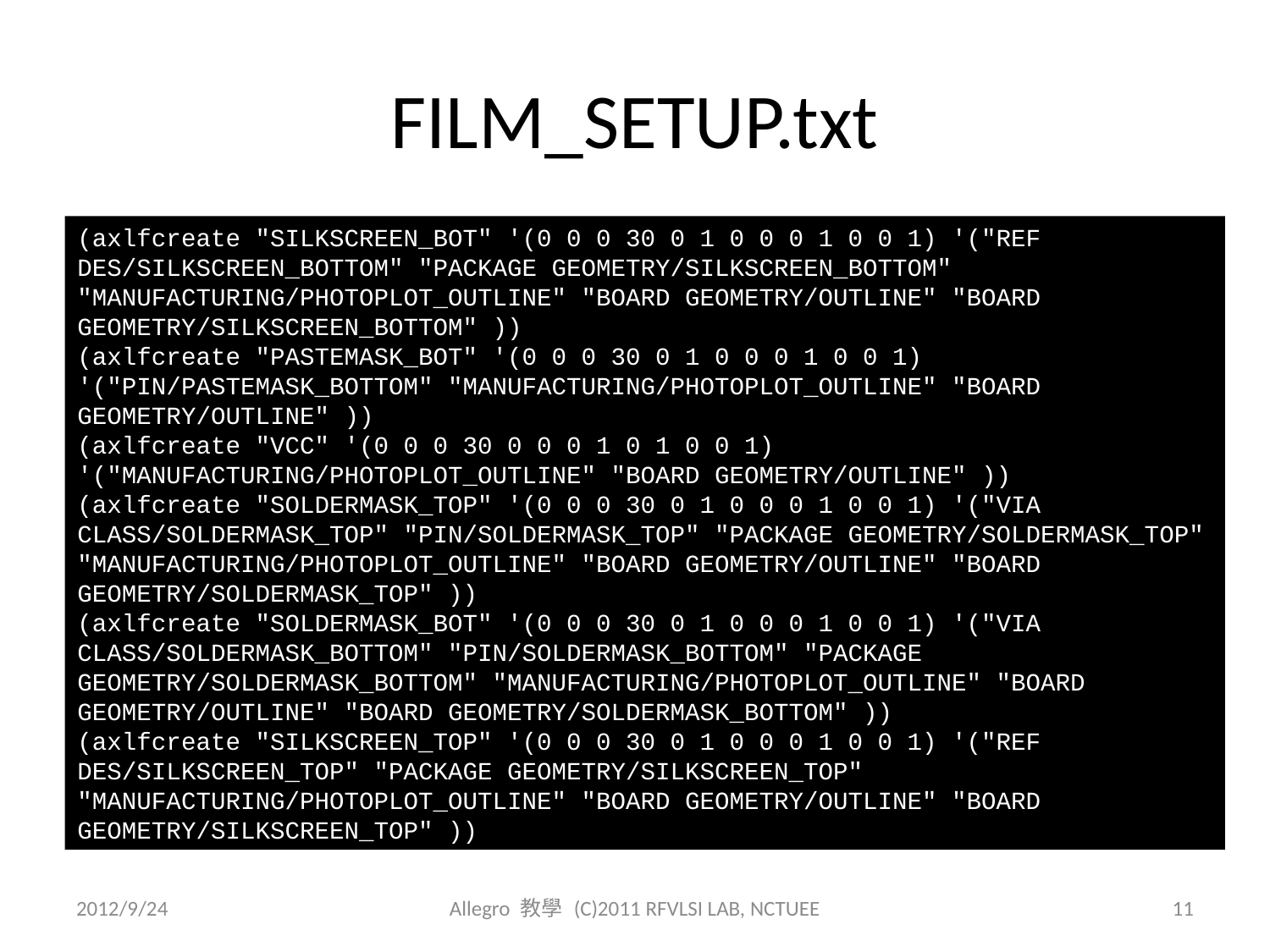

# FILM_SETUP.txt
(axlfcreate "SILKSCREEN_BOT" '(0 0 0 30 0 1 0 0 0 1 0 0 1) '("REF DES/SILKSCREEN_BOTTOM" "PACKAGE GEOMETRY/SILKSCREEN_BOTTOM" "MANUFACTURING/PHOTOPLOT_OUTLINE" "BOARD GEOMETRY/OUTLINE" "BOARD GEOMETRY/SILKSCREEN_BOTTOM" ))
(axlfcreate "PASTEMASK_BOT" '(0 0 0 30 0 1 0 0 0 1 0 0 1)  '("PIN/PASTEMASK_BOTTOM" "MANUFACTURING/PHOTOPLOT_OUTLINE" "BOARD GEOMETRY/OUTLINE" ))
(axlfcreate "VCC" '(0 0 0 30 0 0 0 1 0 1 0 0 1) '("MANUFACTURING/PHOTOPLOT_OUTLINE" "BOARD GEOMETRY/OUTLINE" ))
(axlfcreate "SOLDERMASK_TOP" '(0 0 0 30 0 1 0 0 0 1 0 0 1) '("VIA CLASS/SOLDERMASK_TOP" "PIN/SOLDERMASK_TOP" "PACKAGE GEOMETRY/SOLDERMASK_TOP" "MANUFACTURING/PHOTOPLOT_OUTLINE" "BOARD GEOMETRY/OUTLINE" "BOARD GEOMETRY/SOLDERMASK_TOP" ))
(axlfcreate "SOLDERMASK_BOT" '(0 0 0 30 0 1 0 0 0 1 0 0 1) '("VIA CLASS/SOLDERMASK_BOTTOM" "PIN/SOLDERMASK_BOTTOM" "PACKAGE GEOMETRY/SOLDERMASK_BOTTOM" "MANUFACTURING/PHOTOPLOT_OUTLINE" "BOARD GEOMETRY/OUTLINE" "BOARD GEOMETRY/SOLDERMASK_BOTTOM" ))
(axlfcreate "SILKSCREEN_TOP" '(0 0 0 30 0 1 0 0 0 1 0 0 1) '("REF DES/SILKSCREEN_TOP" "PACKAGE GEOMETRY/SILKSCREEN_TOP" "MANUFACTURING/PHOTOPLOT_OUTLINE" "BOARD GEOMETRY/OUTLINE" "BOARD GEOMETRY/SILKSCREEN_TOP" ))
2012/9/24
Allegro 教學 (C)2011 RFVLSI LAB, NCTUEE
11